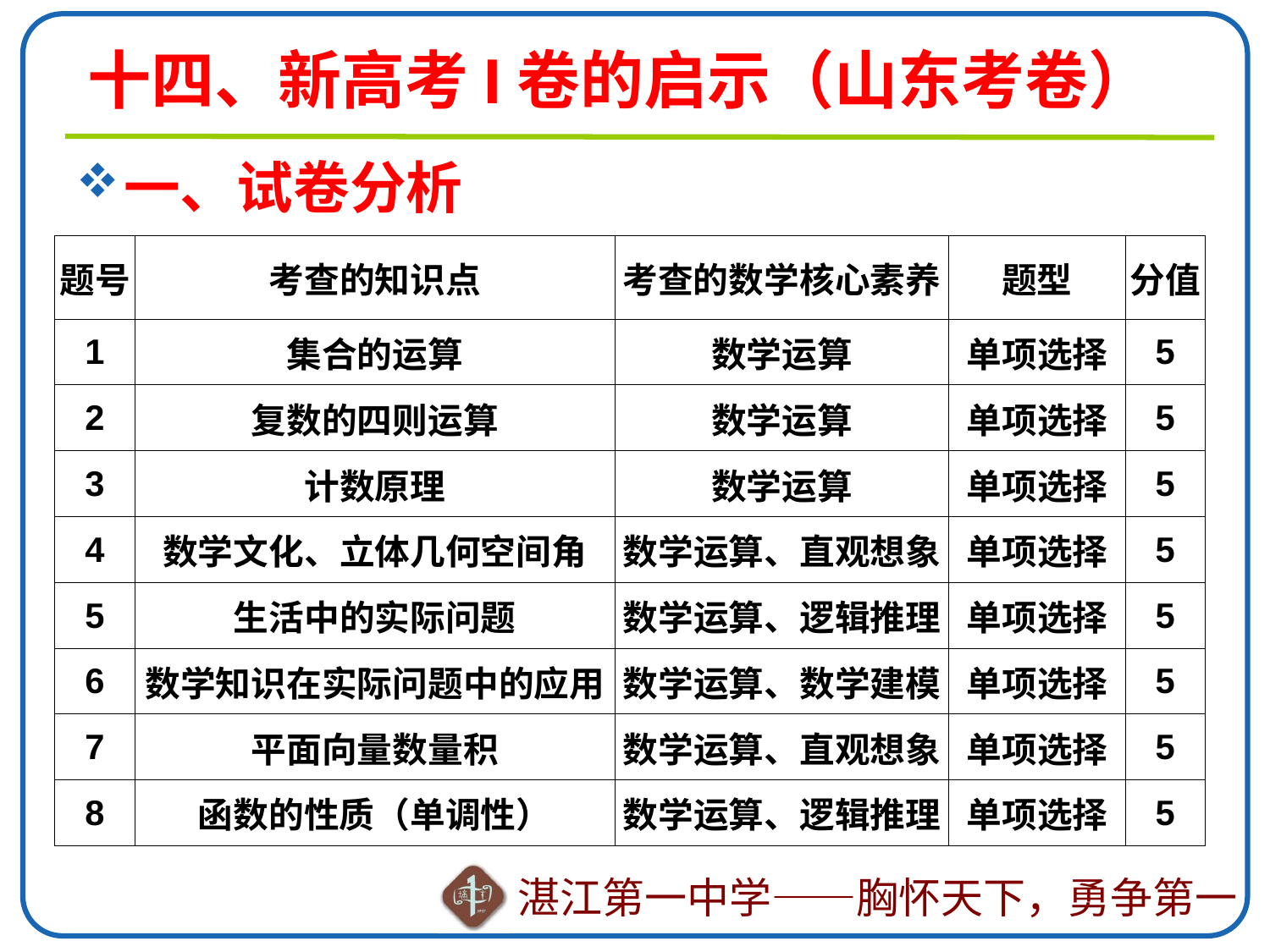

# 十四、新高考I卷的启示（山东考卷）
一、试卷分析
| 题号 | 考查的知识点 | 考查的数学核心素养 | 题型 | 分值 |
| --- | --- | --- | --- | --- |
| 1 | 集合的运算 | 数学运算 | 单项选择 | 5 |
| 2 | 复数的四则运算 | 数学运算 | 单项选择 | 5 |
| 3 | 计数原理 | 数学运算 | 单项选择 | 5 |
| 4 | 数学文化、立体几何空间角 | 数学运算、直观想象 | 单项选择 | 5 |
| 5 | 生活中的实际问题 | 数学运算、逻辑推理 | 单项选择 | 5 |
| 6 | 数学知识在实际问题中的应用 | 数学运算、数学建模 | 单项选择 | 5 |
| 7 | 平面向量数量积 | 数学运算、直观想象 | 单项选择 | 5 |
| 8 | 函数的性质（单调性） | 数学运算、逻辑推理 | 单项选择 | 5 |
53